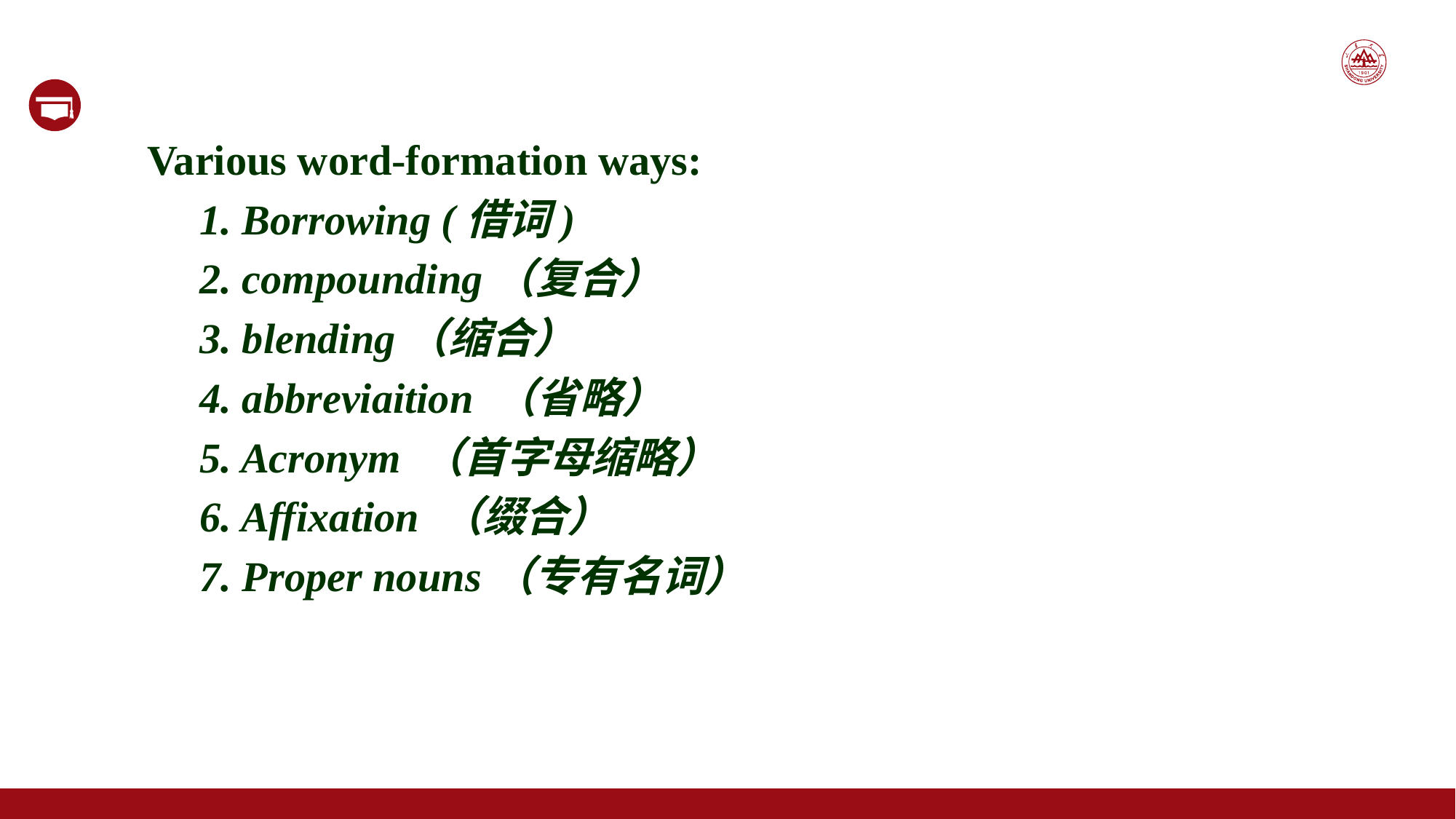

Various word-formation ways:
     1. Borrowing (借词)
     2. compounding（复合）
     3. blending（缩合）
     4. abbreviaition （省略）
     5. Acronym （首字母缩略）
     6. Affixation （缀合）
     7. Proper nouns（专有名词）